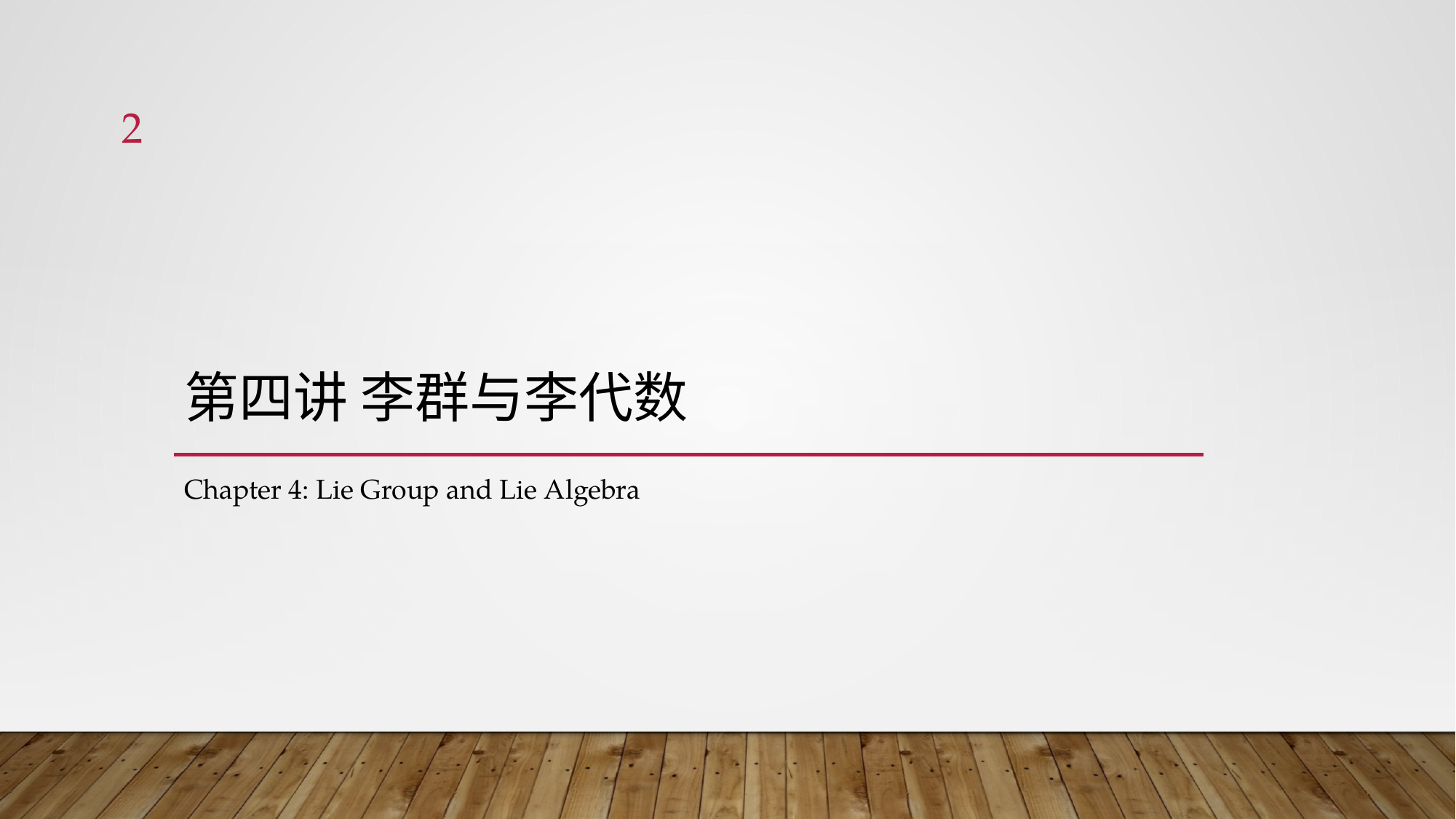

2
# 第四讲 李群与李代数
Chapter 4: Lie Group and Lie Algebra